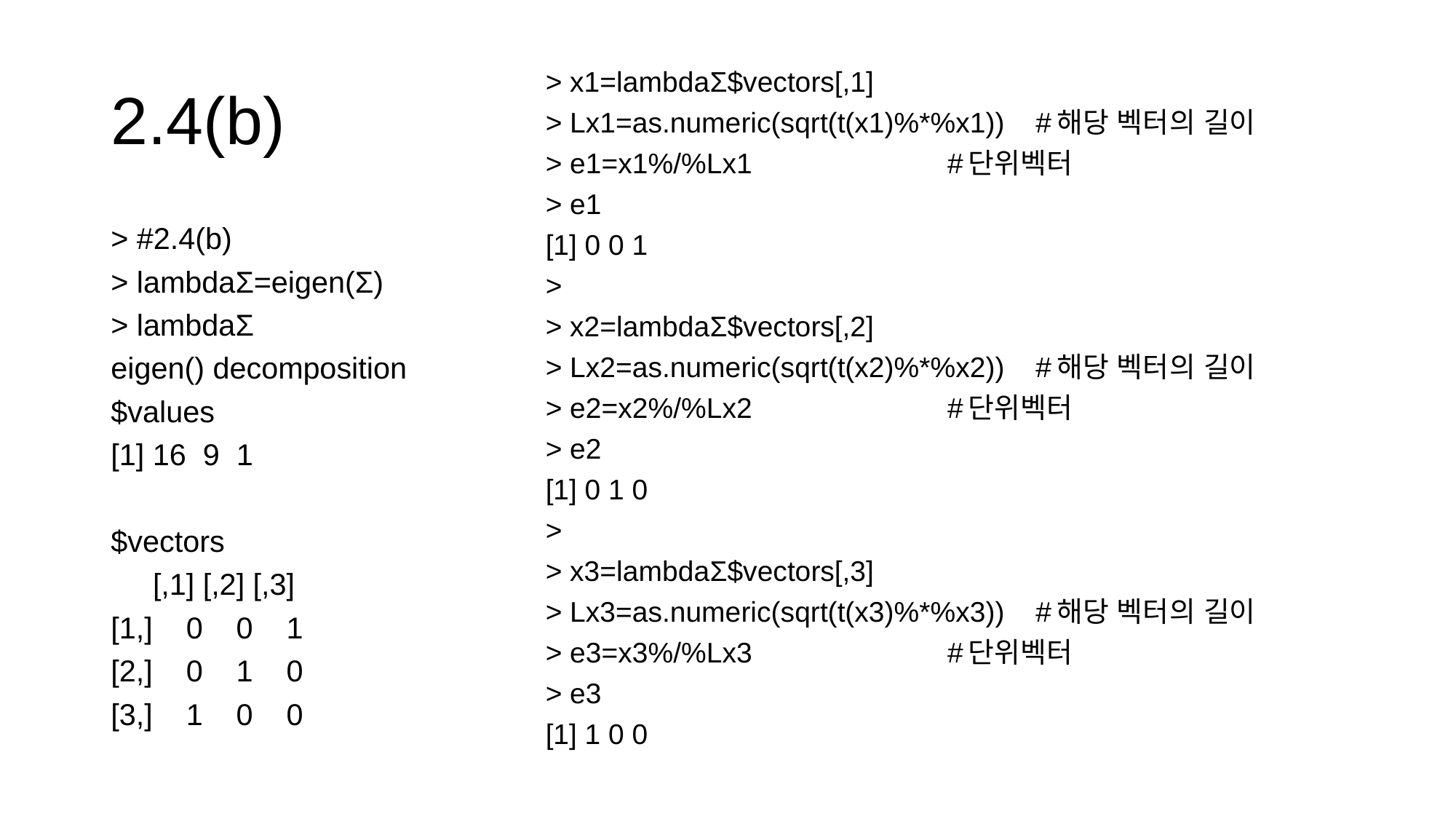

# 2.4(b)
> x1=lambdaΣ$vectors[,1]
> Lx1=as.numeric(sqrt(t(x1)%*%x1))    #해당 벡터의 길이
> e1=x1%/%Lx1                         #단위벡터
> e1
[1] 0 0 1
>
> x2=lambdaΣ$vectors[,2]
> Lx2=as.numeric(sqrt(t(x2)%*%x2))    #해당 벡터의 길이
> e2=x2%/%Lx2                         #단위벡터
> e2
[1] 0 1 0
>
> x3=lambdaΣ$vectors[,3]
> Lx3=as.numeric(sqrt(t(x3)%*%x3))    #해당 벡터의 길이
> e3=x3%/%Lx3                         #단위벡터
> e3
[1] 1 0 0
> #2.4(b)
> lambdaΣ=eigen(Σ)
> lambdaΣ
eigen() decomposition
$values
[1] 16  9  1

$vectors
     [,1] [,2] [,3]
[1,]    0    0    1
[2,]    0    1    0
[3,]    1    0    0